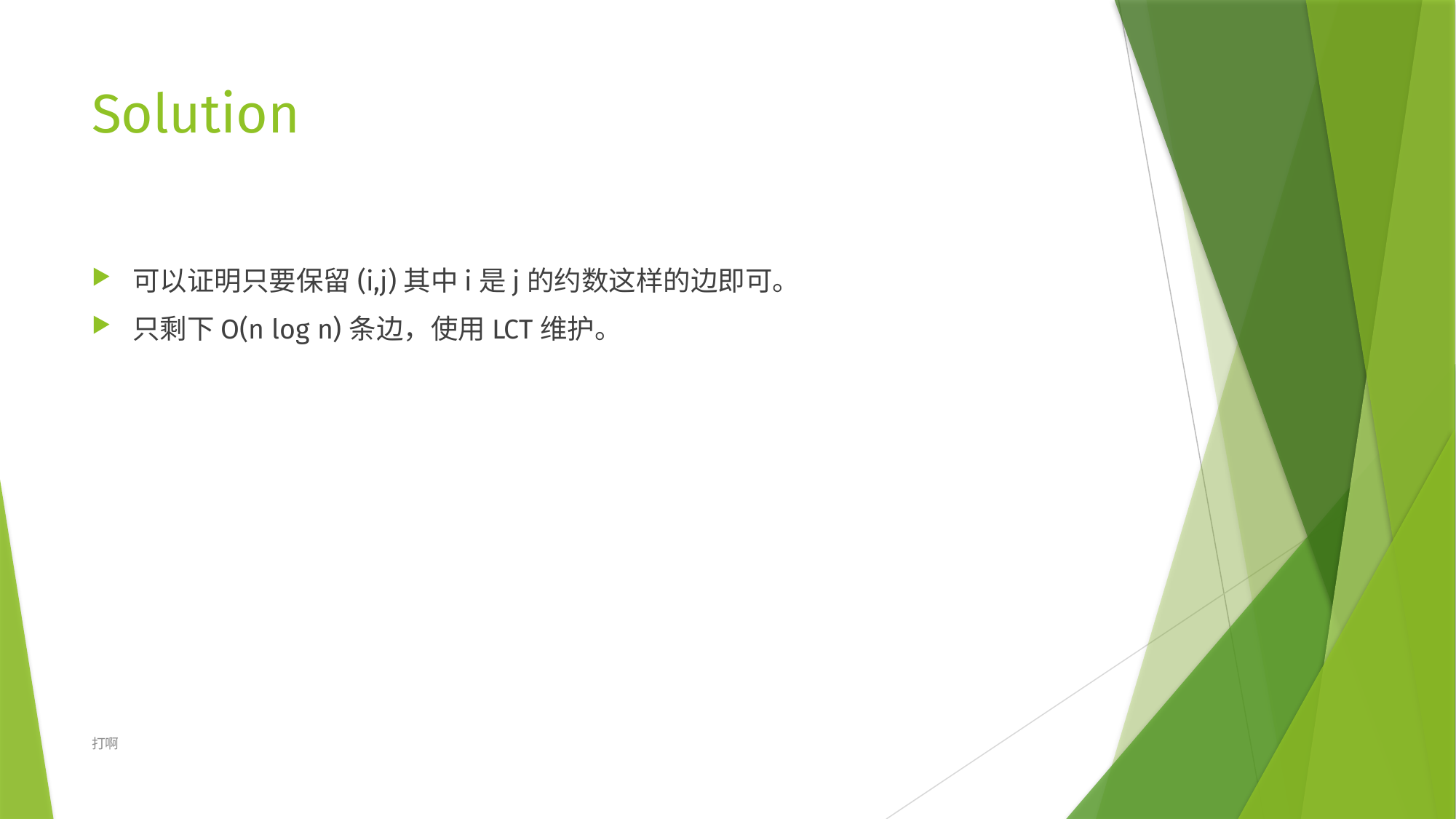

# Solution
可以证明只要保留(i,j)其中i是j的约数这样的边即可。
只剩下O(n log n)条边，使用LCT维护。
打啊